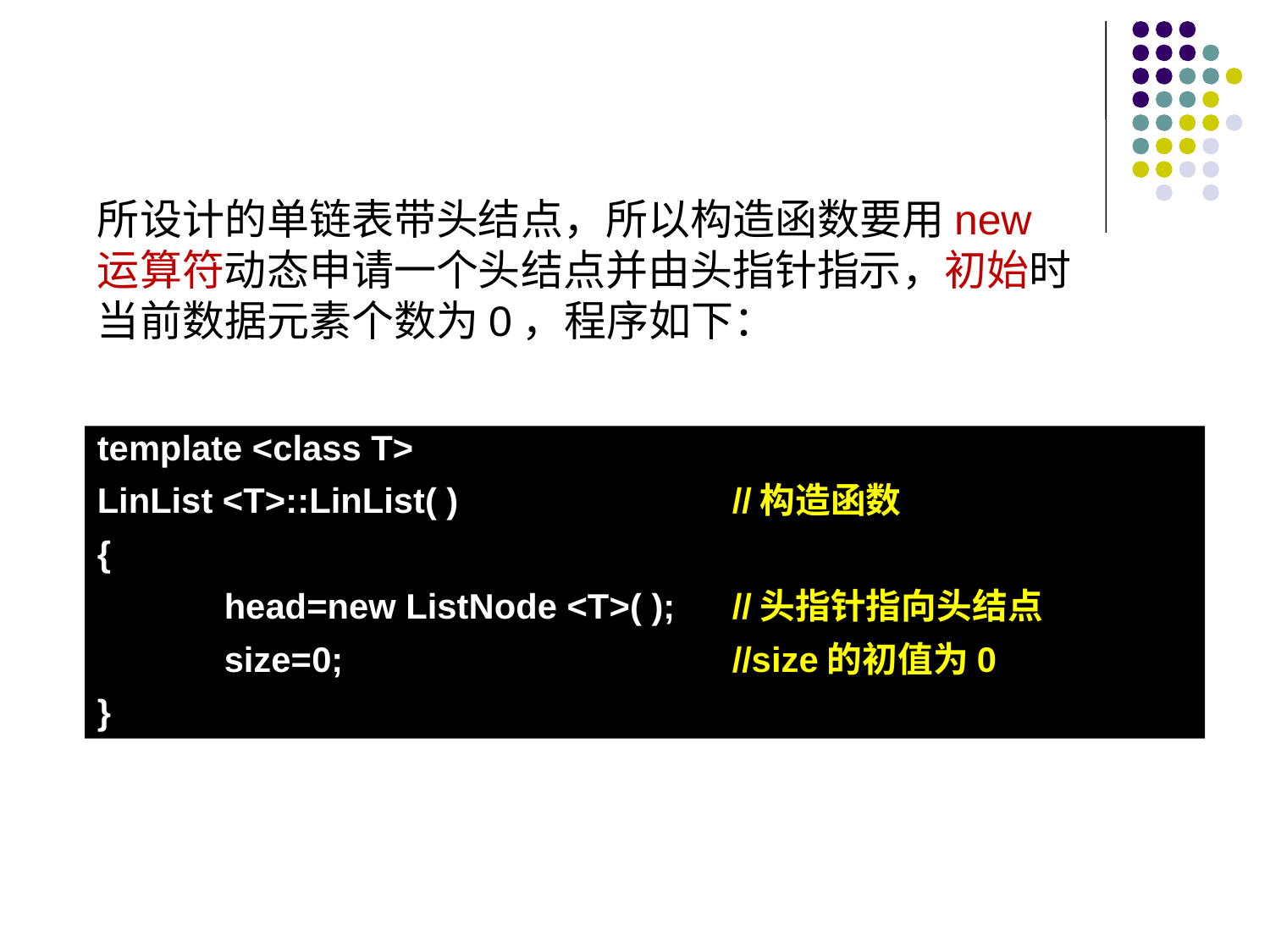

所设计的单链表带头结点，所以构造函数要用new运算符动态申请一个头结点并由头指针指示，初始时当前数据元素个数为0，程序如下：

template <class T>
LinList <T>::LinList( )                     	//构造函数
{
	head=new ListNode <T>( ); 	//头指针指向头结点
	size=0;                                	//size的初值为0
}